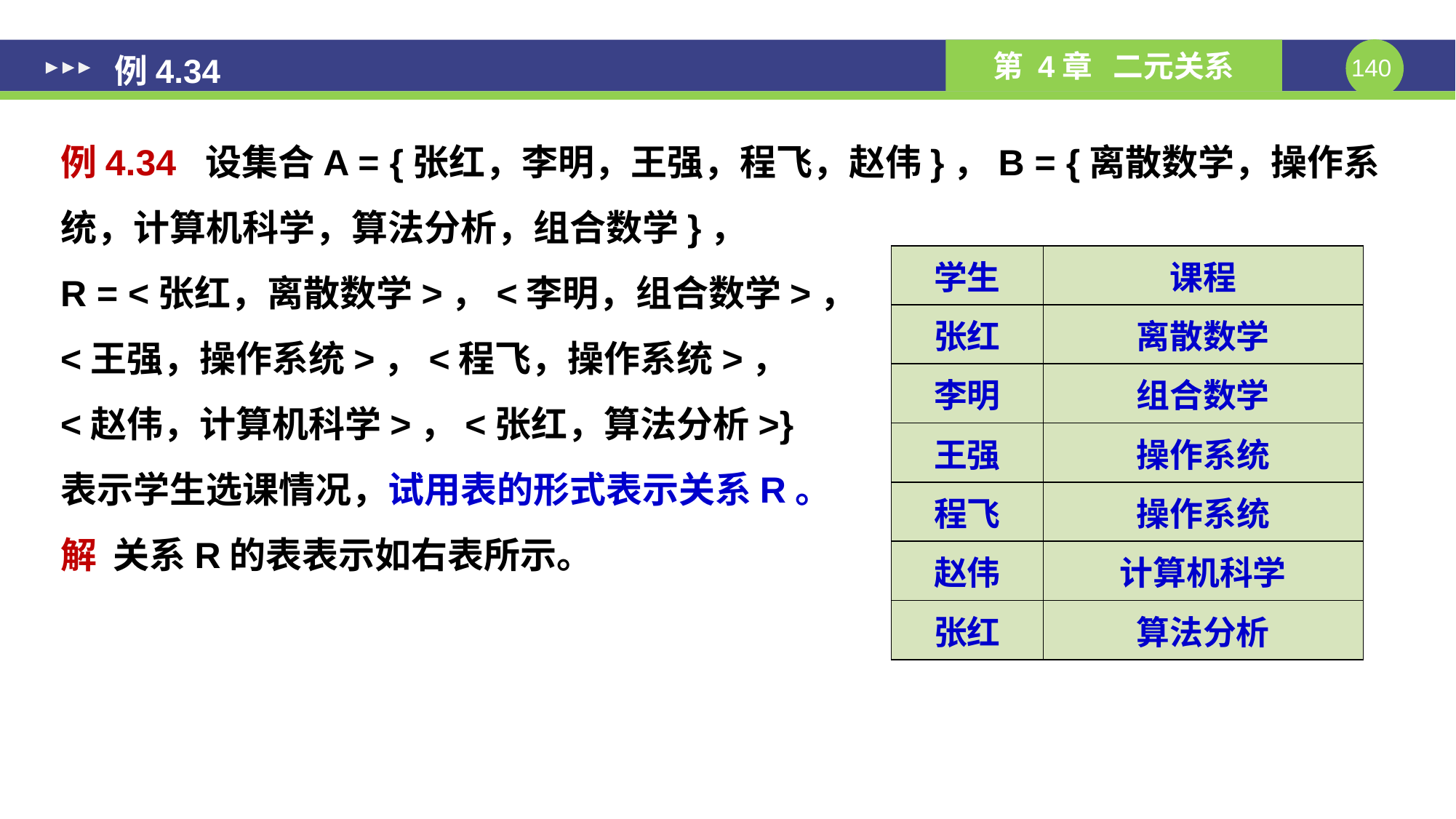

# 例4.34
例4.34  设集合A = {张红，李明，王强，程飞，赵伟}，B = {离散数学，操作系统，计算机科学，算法分析，组合数学}，
R = <张红，离散数学>，<李明，组合数学>，
<王强，操作系统>，<程飞，操作系统>，
<赵伟，计算机科学>，<张红，算法分析>}
表示学生选课情况，试用表的形式表示关系R。
解  关系R的表表示如右表所示。
| 学生 | 课程 |
| --- | --- |
| 张红 | 离散数学 |
| 李明 | 组合数学 |
| 王强 | 操作系统 |
| 程飞 | 操作系统 |
| 赵伟 | 计算机科学 |
| 张红 | 算法分析 |